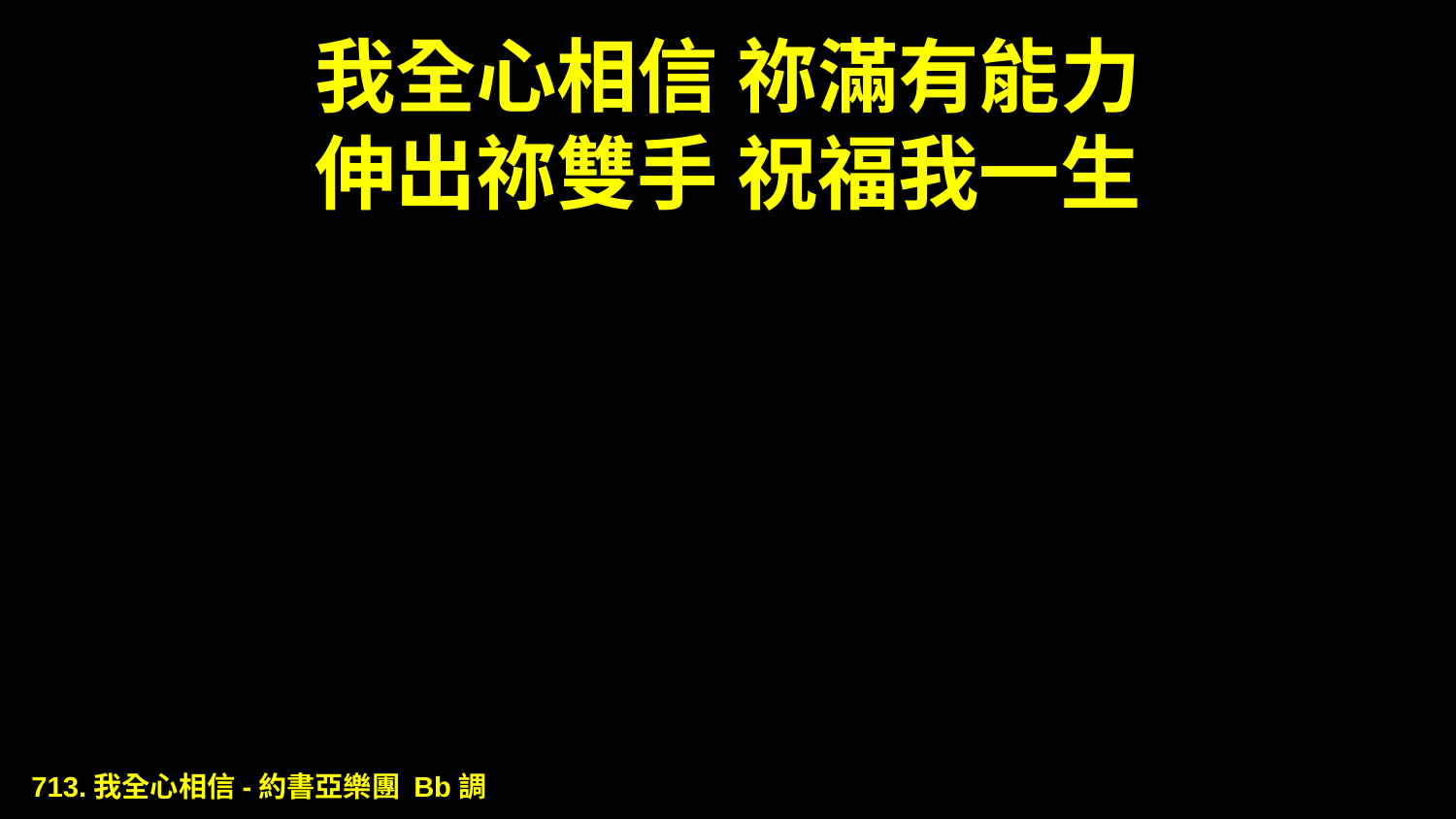

# 我全心相信 祢滿有能力 伸出祢雙手 祝福我一生
713.我全心相信-約書亞樂團 Bb調